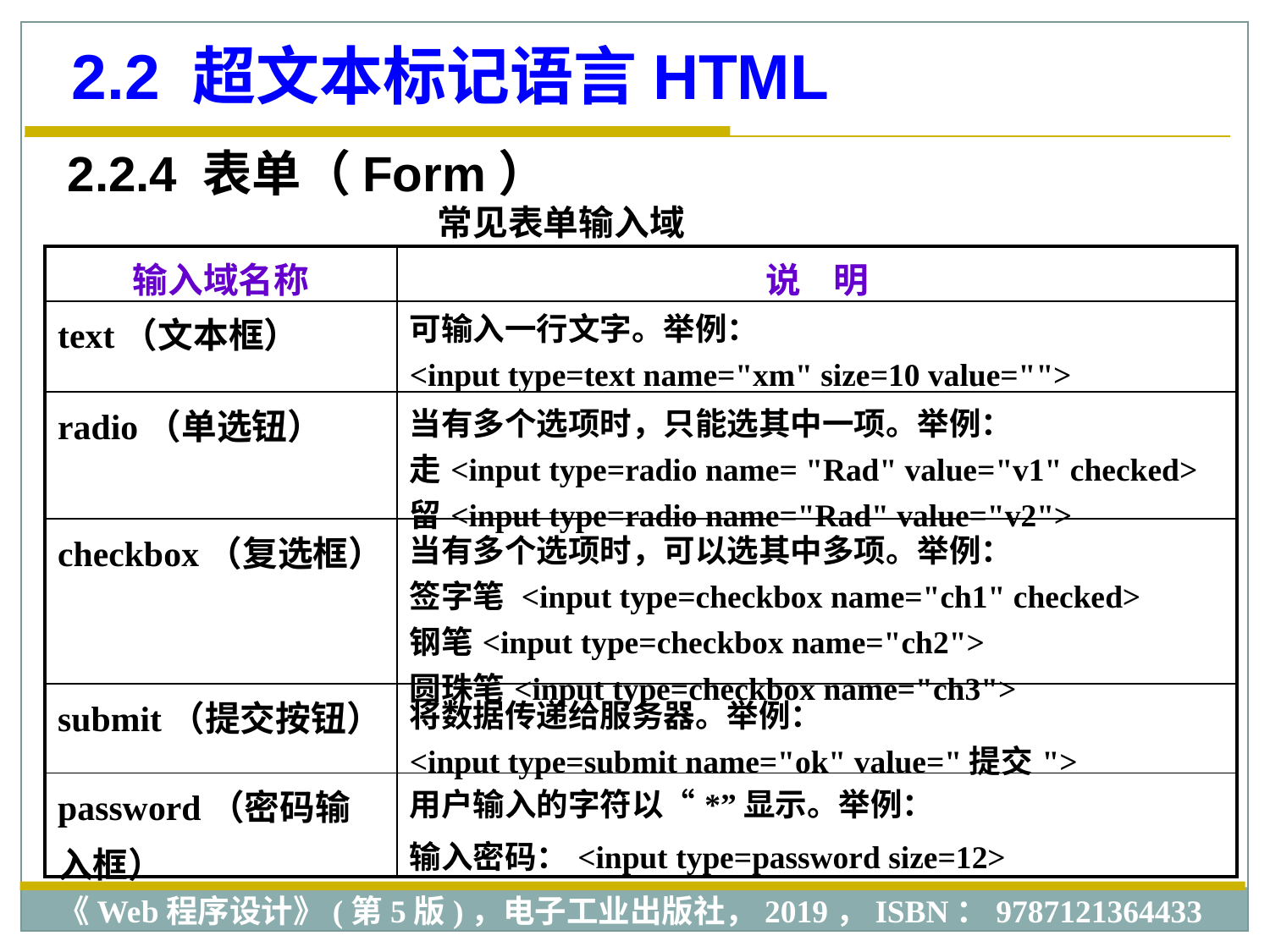

2.2 超文本标记语言HTML
2.2.4 表单（Form）
常见表单输入域
| 输入域名称 | 说 明 |
| --- | --- |
| text（文本框） | 可输入一行文字。举例： <input type=text name="xm" size=10 value=""> |
| radio（单选钮） | 当有多个选项时，只能选其中一项。举例： 走<input type=radio name= "Rad" value="v1" checked> 留<input type=radio name="Rad" value="v2"> |
| checkbox（复选框） | 当有多个选项时，可以选其中多项。举例： 签字笔 <input type=checkbox name="ch1" checked> 钢笔<input type=checkbox name="ch2"> 圆珠笔<input type=checkbox name="ch3"> |
| submit（提交按钮） | 将数据传递给服务器。举例： <input type=submit name="ok" value="提交"> |
| password（密码输入框） | 用户输入的字符以“\*”显示。举例： 输入密码：<input type=password size=12> |